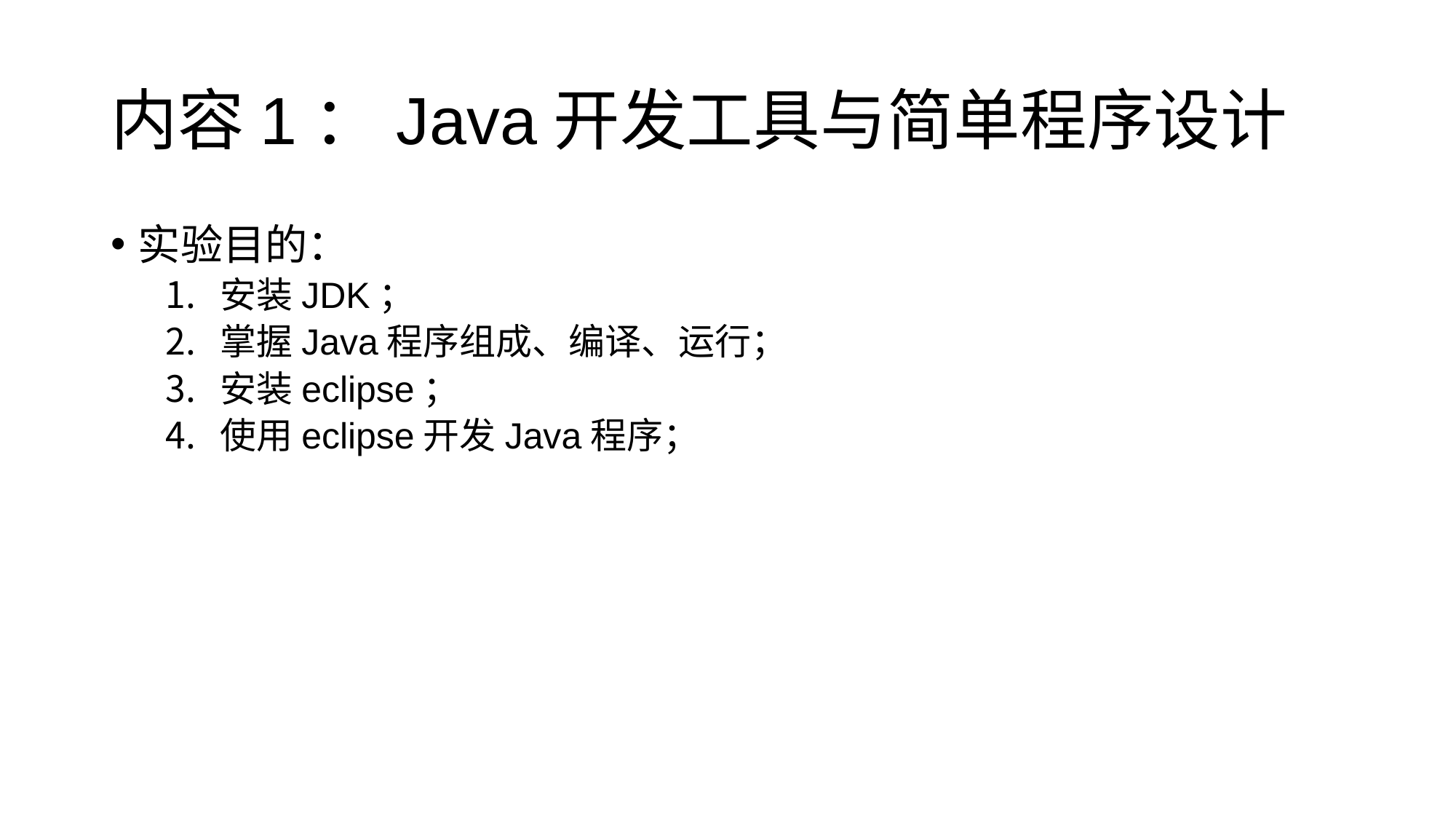

# 内容1：Java开发工具与简单程序设计
实验目的：
安装JDK；
掌握Java程序组成、编译、运行；
安装eclipse；
使用eclipse开发Java程序；